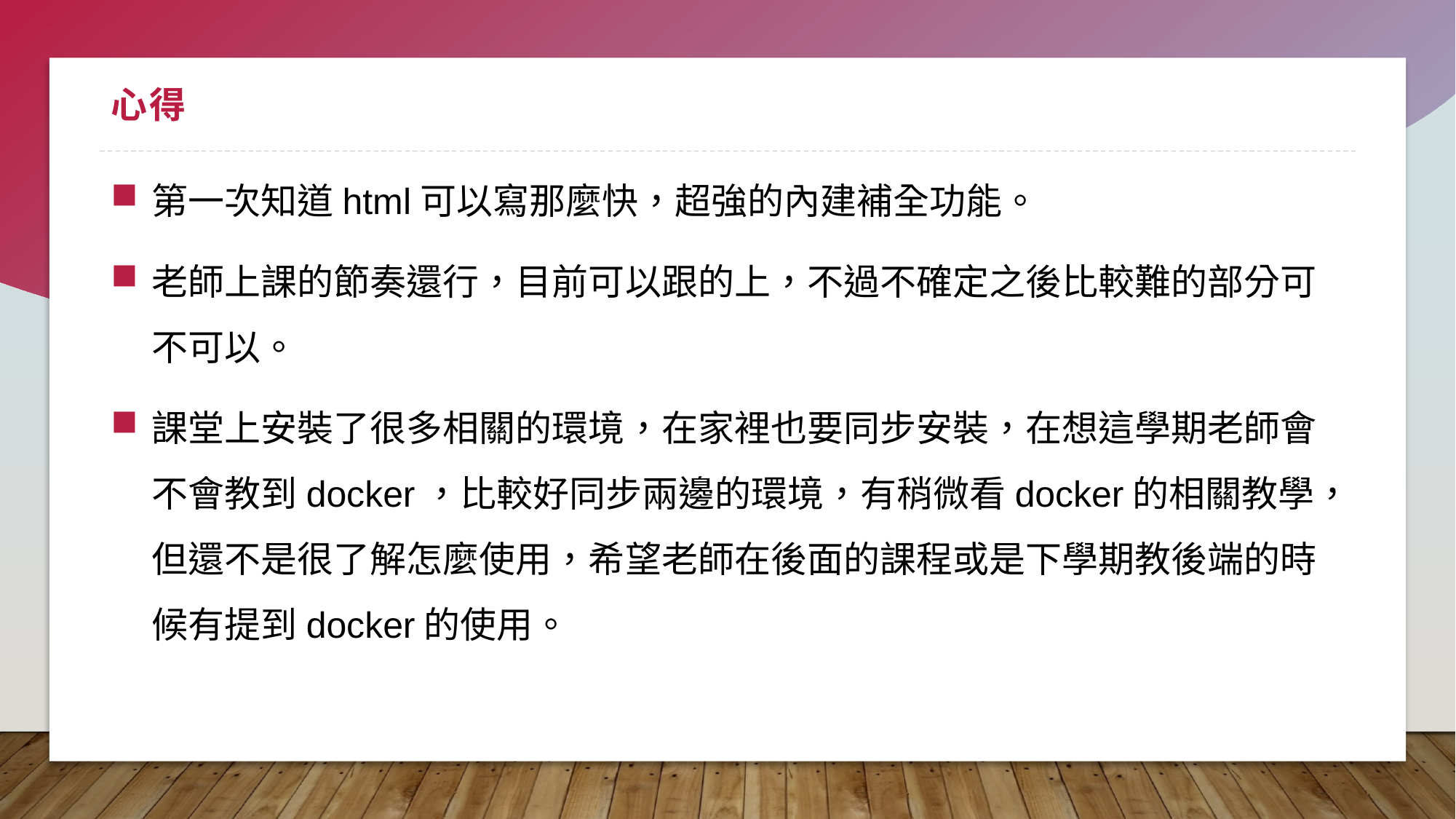

# 心得
第一次知道html可以寫那麼快，超強的內建補全功能。
老師上課的節奏還行，目前可以跟的上，不過不確定之後比較難的部分可不可以。
課堂上安裝了很多相關的環境，在家裡也要同步安裝，在想這學期老師會不會教到docker，比較好同步兩邊的環境，有稍微看docker的相關教學，但還不是很了解怎麼使用，希望老師在後面的課程或是下學期教後端的時候有提到docker的使用。